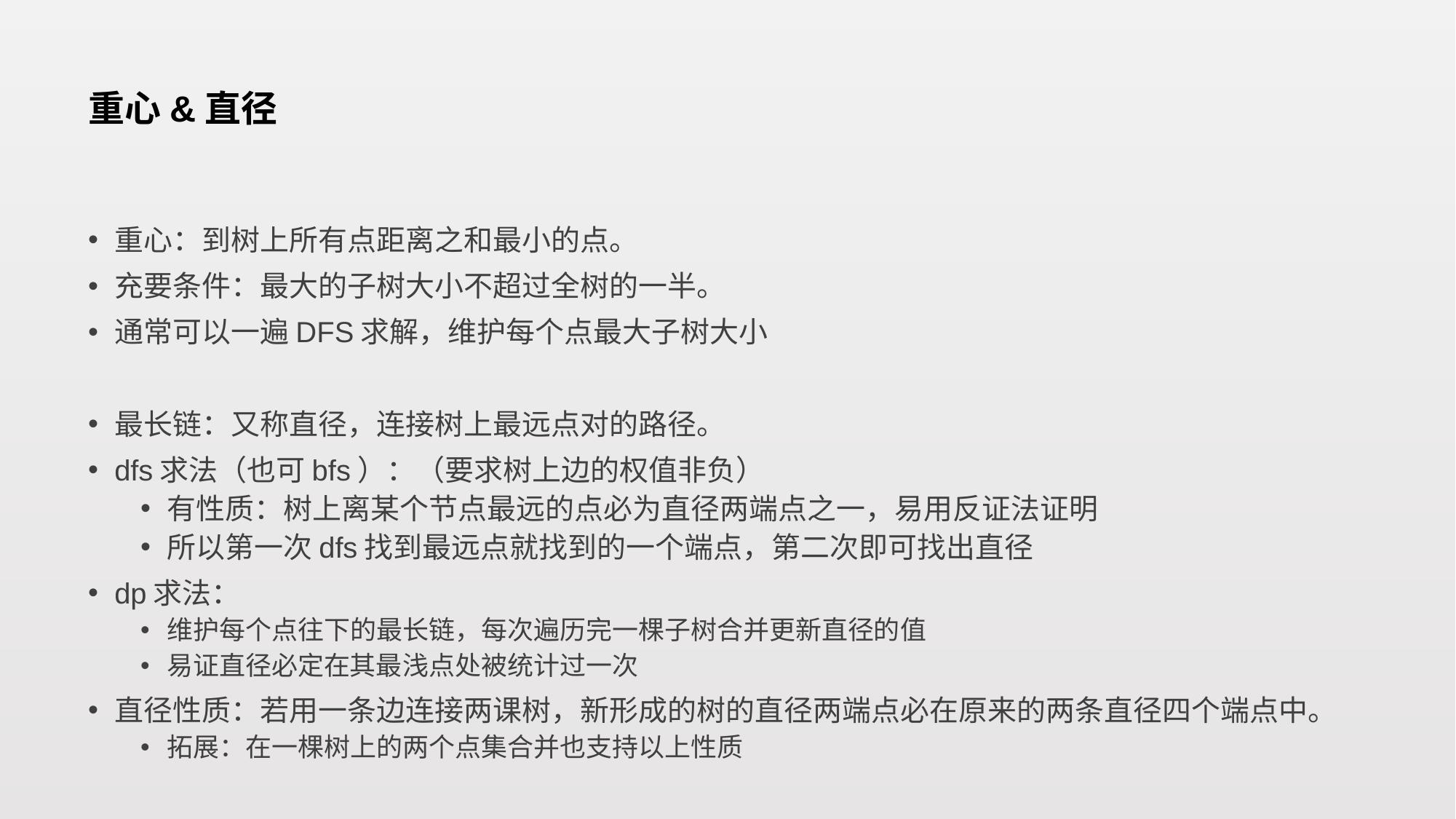

# 重心&直径
重心：到树上所有点距离之和最小的点。
充要条件：最大的子树大小不超过全树的一半。
通常可以一遍DFS求解，维护每个点最大子树大小

最长链：又称直径，连接树上最远点对的路径。
dfs求法（也可bfs）：（要求树上边的权值非负）
有性质：树上离某个节点最远的点必为直径两端点之一，易用反证法证明
所以第一次dfs找到最远点就找到的一个端点，第二次即可找出直径
dp求法：
维护每个点往下的最长链，每次遍历完一棵子树合并更新直径的值
易证直径必定在其最浅点处被统计过一次
直径性质：若用一条边连接两课树，新形成的树的直径两端点必在原来的两条直径四个端点中。
拓展：在一棵树上的两个点集合并也支持以上性质